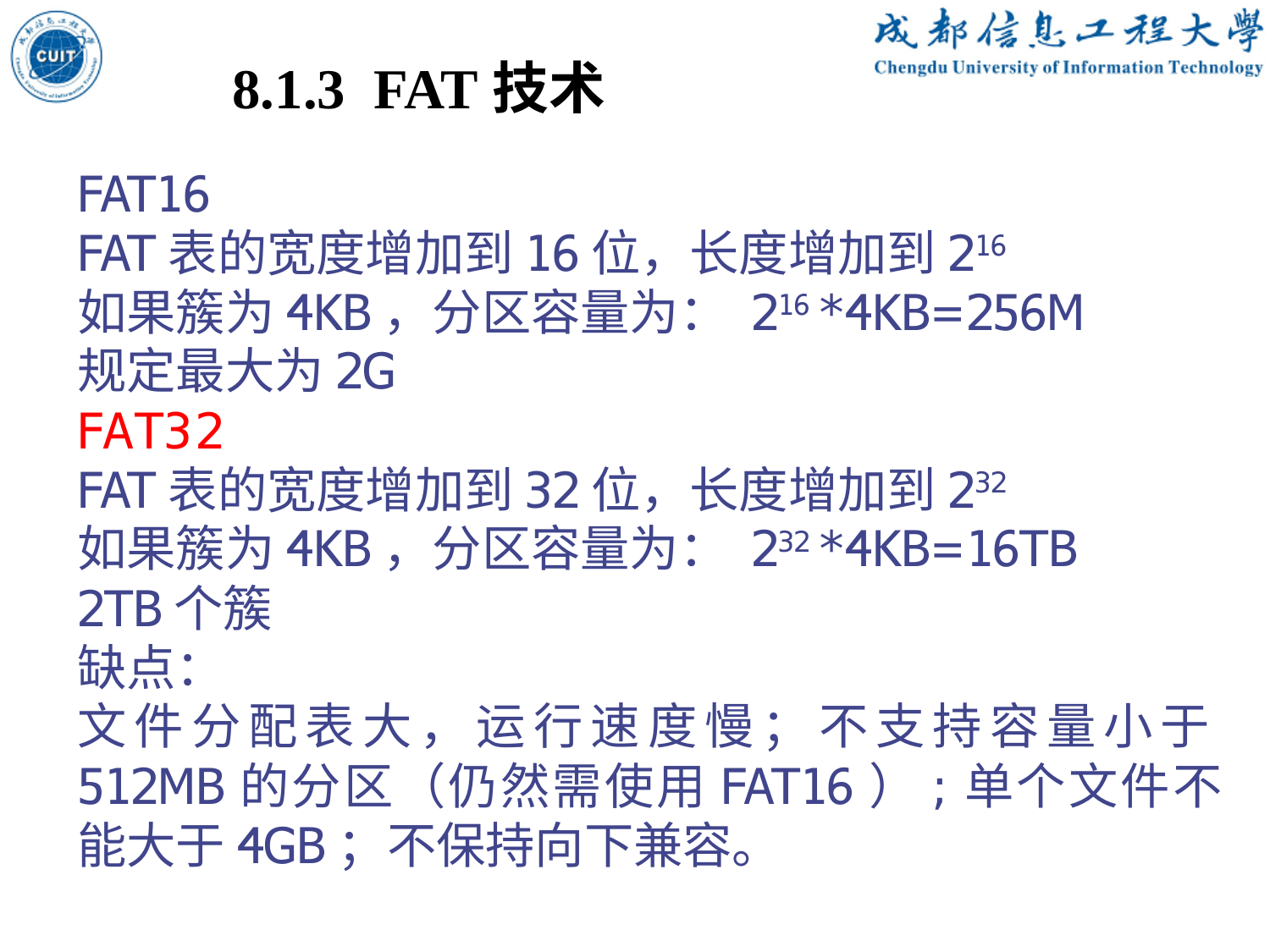

8.1.3  FAT技术
FAT16
FAT表的宽度增加到16位，长度增加到216
如果簇为4KB，分区容量为： 216 *4KB=256M
规定最大为2G
FAT32
FAT表的宽度增加到32位，长度增加到232
如果簇为4KB，分区容量为： 232 *4KB=16TB
2TB个簇
缺点：
文件分配表大，运行速度慢；不支持容量小于512MB的分区（仍然需使用FAT16）;单个文件不能大于4GB；不保持向下兼容。